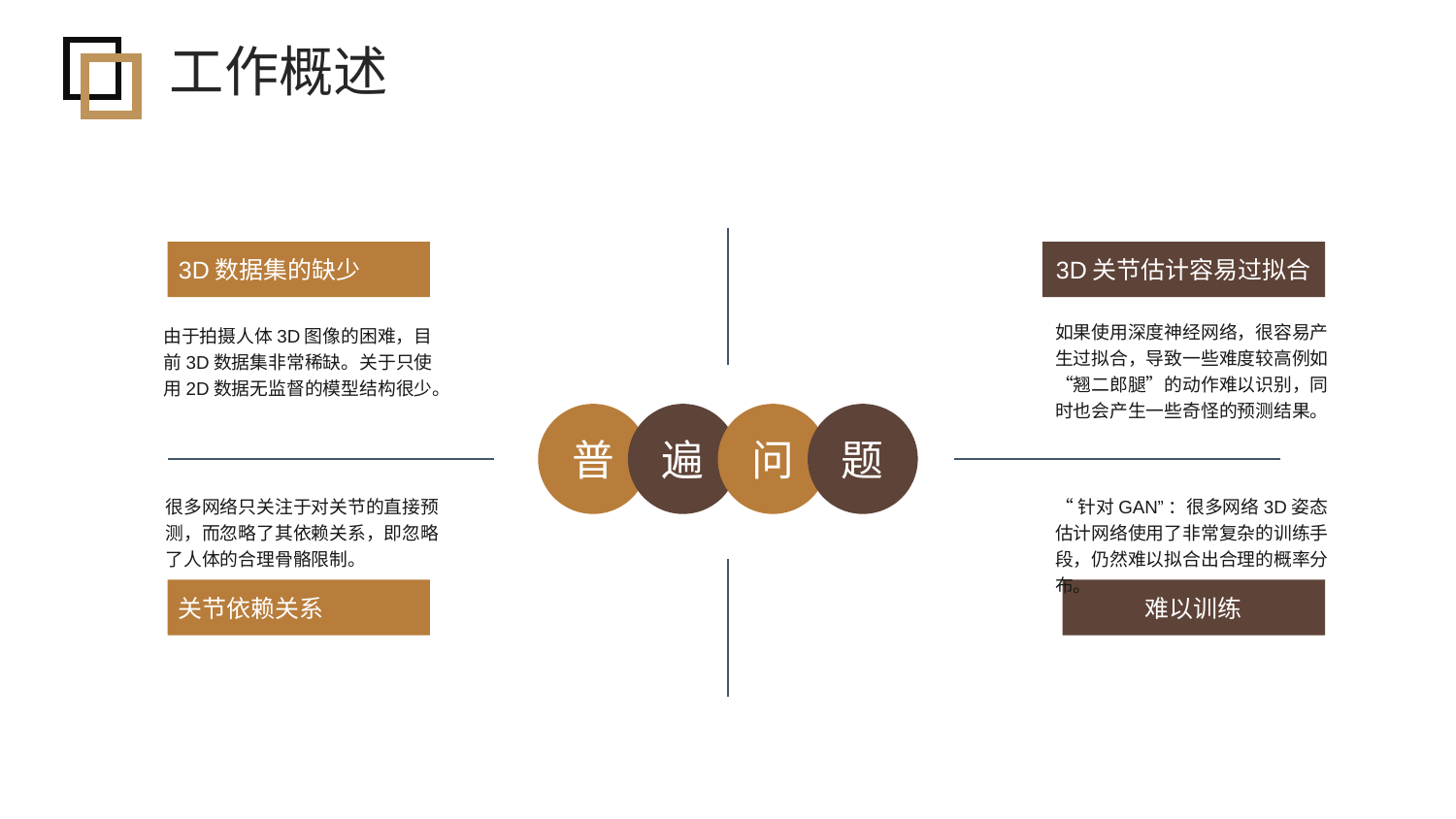

工作概述

3D数据集的缺少
3D关节估计容易过拟合
如果使用深度神经网络，很容易产生过拟合，导致一些难度较高例如“翘二郎腿”的动作难以识别，同时也会产生一些奇怪的预测结果。
由于拍摄人体3D图像的困难，目前3D数据集非常稀缺。关于只使用2D数据无监督的模型结构很少。
普
遍
问
题
很多网络只关注于对关节的直接预测，而忽略了其依赖关系，即忽略了人体的合理骨骼限制。
“针对GAN”：很多网络3D姿态估计网络使用了非常复杂的训练手段，仍然难以拟合出合理的概率分布。
关节依赖关系
难以训练